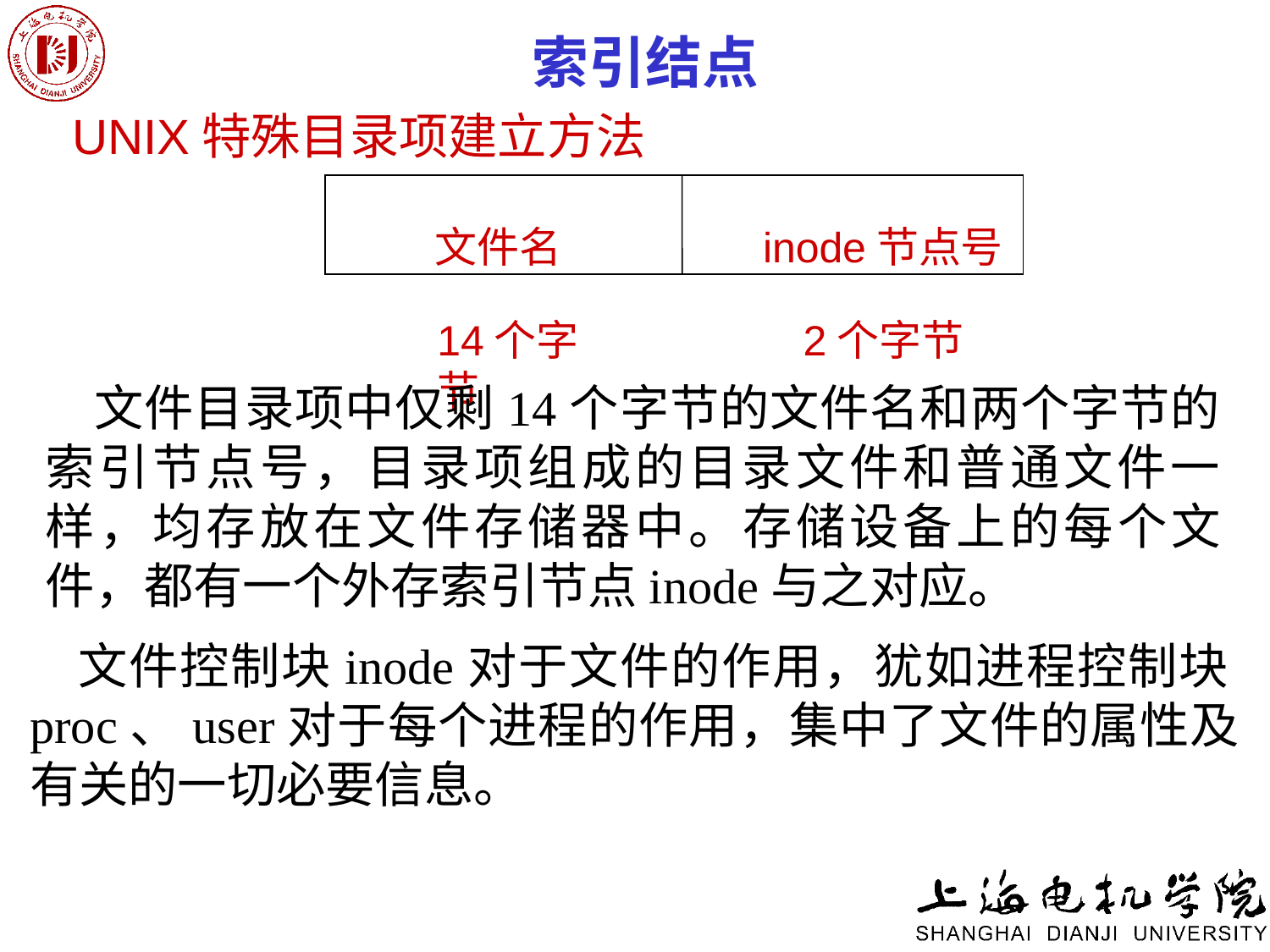

# 索引结点
UNIX特殊目录项建立方法

             文件名                    inode节点号

14个字节
2个字节
文件目录项中仅剩14个字节的文件名和两个字节的索引节点号，目录项组成的目录文件和普通文件一样，均存放在文件存储器中。存储设备上的每个文件，都有一个外存索引节点inode与之对应。
文件控制块inode对于文件的作用，犹如进程控制块proc、user对于每个进程的作用，集中了文件的属性及有关的一切必要信息。